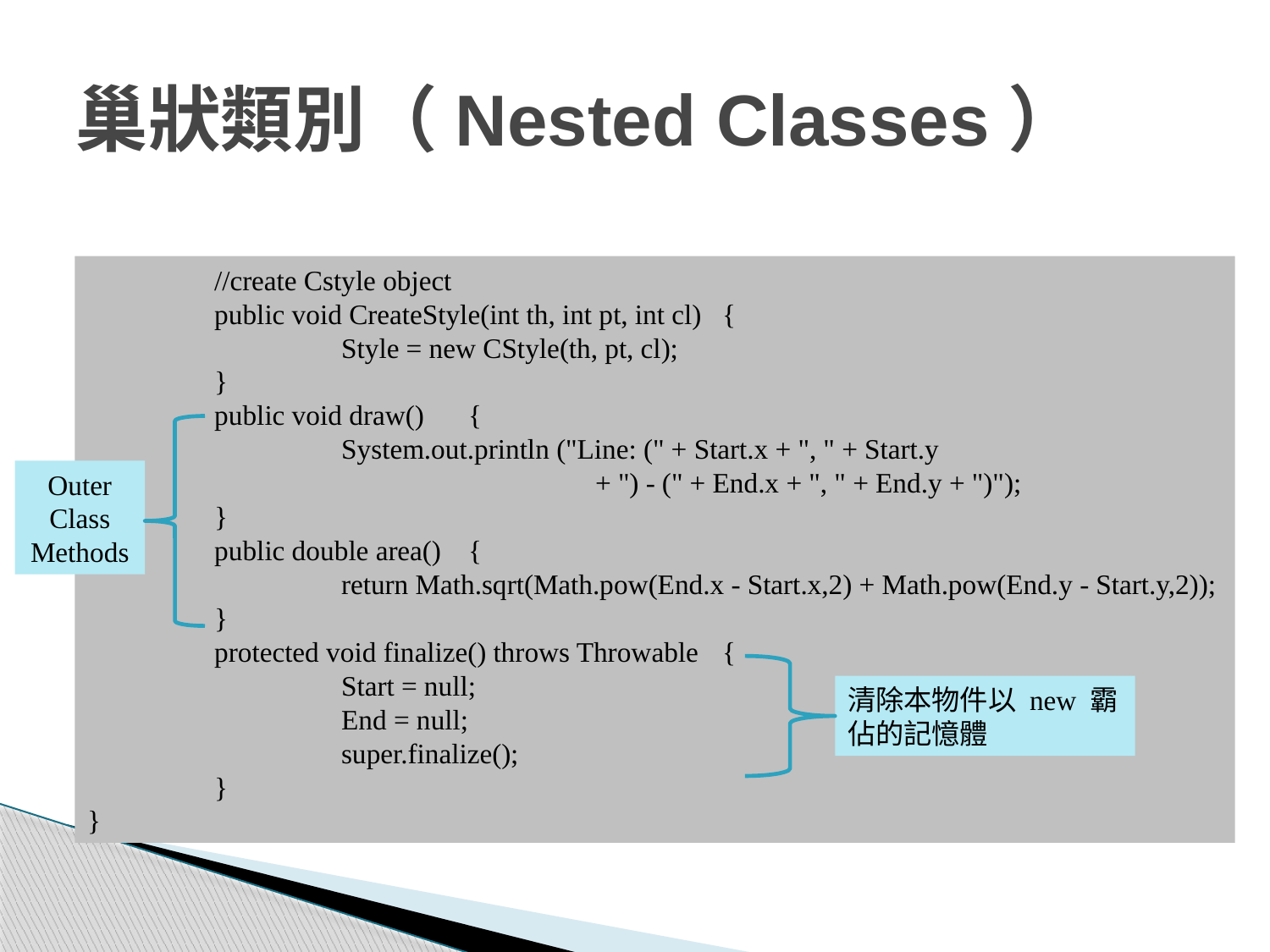

# 巢狀類別（Nested Classes）
	//create Cstyle object
	public void CreateStyle(int th, int pt, int cl)	{
		Style = new CStyle(th, pt, cl);
	}
	public void draw()	{
		System.out.println ("Line: (" + Start.x + ", " + Start.y
				+ ") - (" + End.x + ", " + End.y + ")");
	}
	public double area()	{
		return Math.sqrt(Math.pow(End.x - Start.x,2) + Math.pow(End.y - Start.y,2));
	}
	protected void finalize() throws Throwable	{
		Start = null;
		End = null;
		super.finalize();
	}
}

Outer Class Methods

清除本物件以 new 霸佔的記憶體